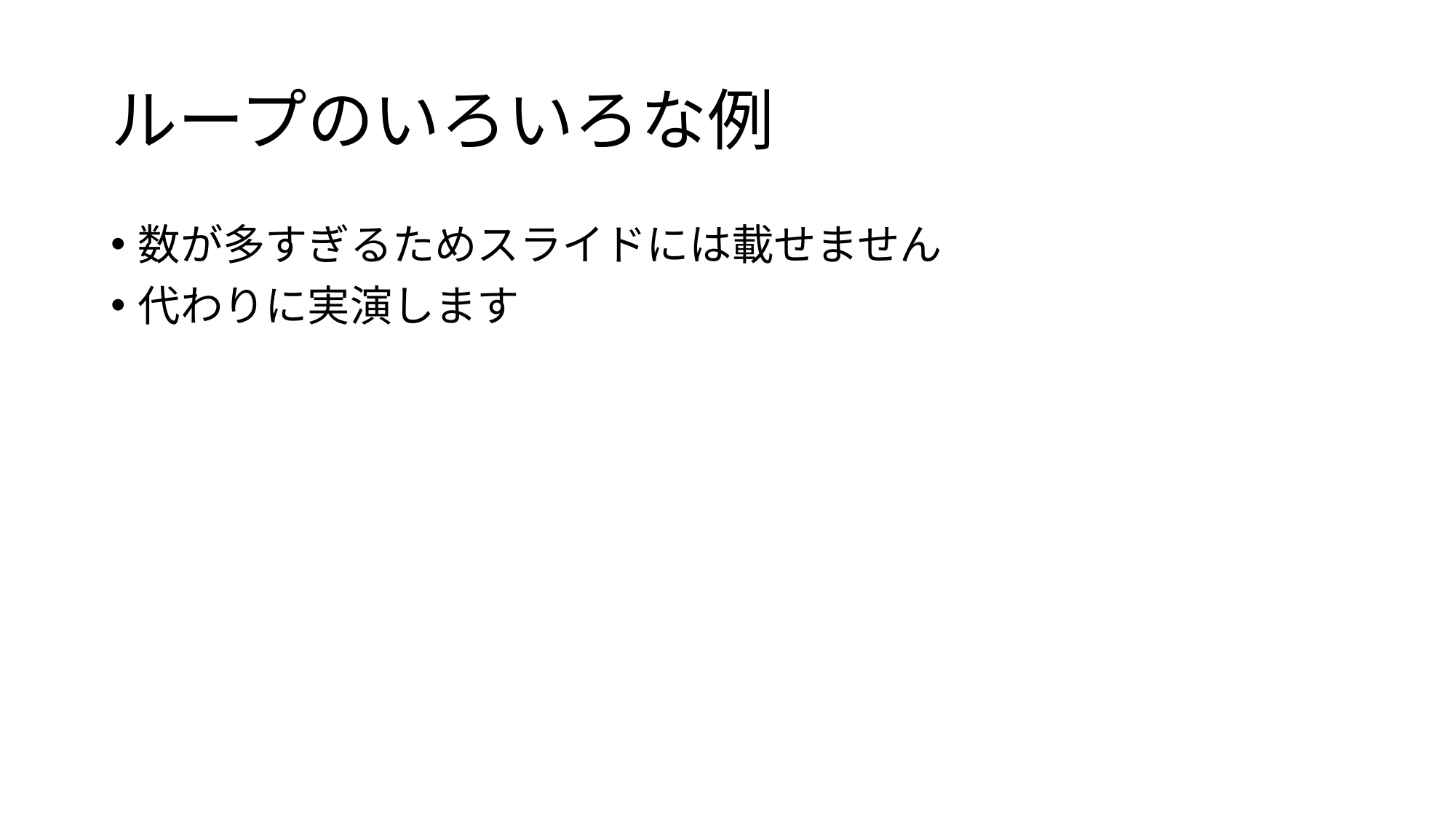

# ループのいろいろな例
数が多すぎるためスライドには載せません
代わりに実演します